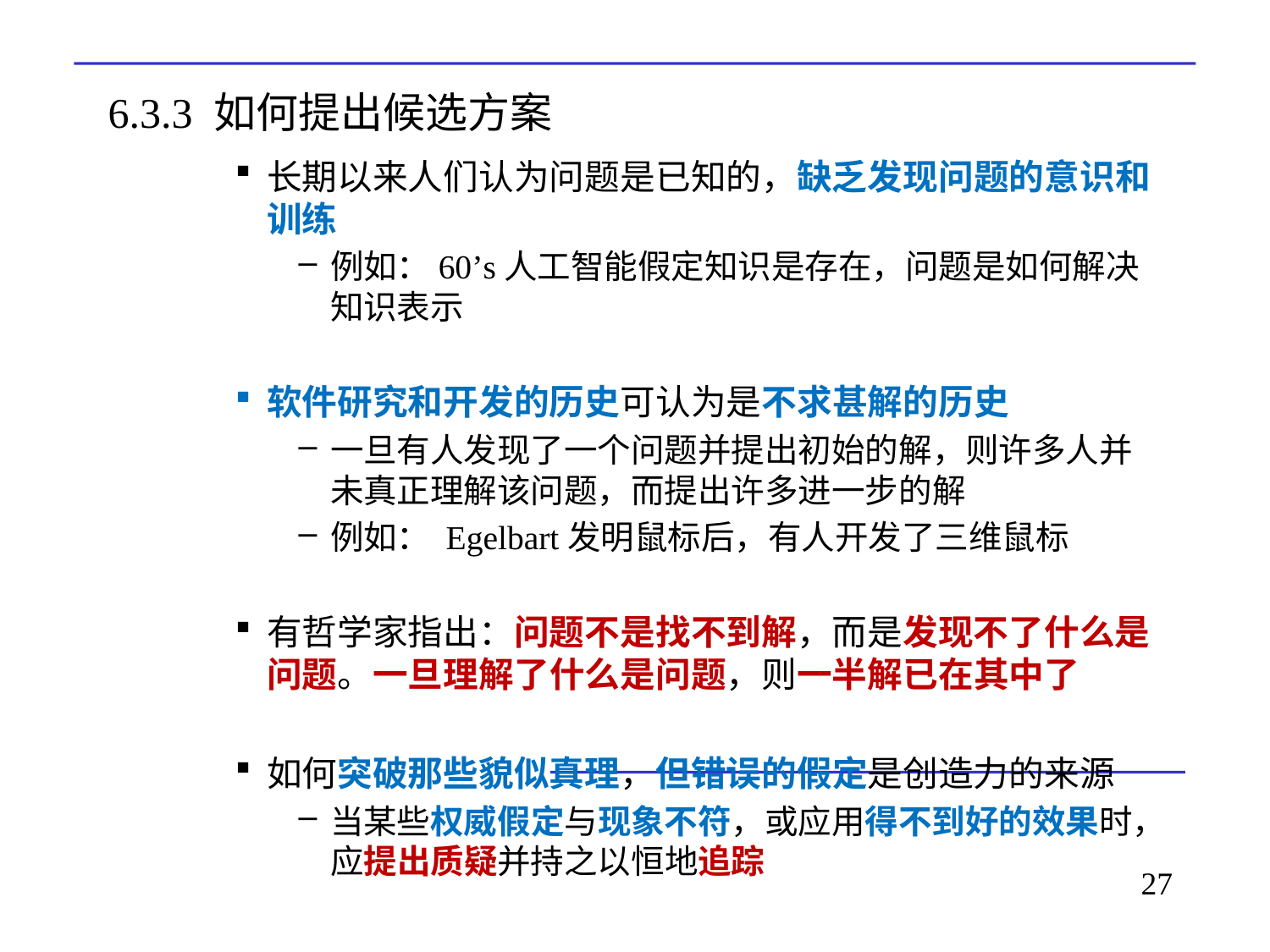

# 6.3.3 如何提出候选方案
长期以来人们认为问题是已知的，缺乏发现问题的意识和训练
例如：60’s人工智能假定知识是存在，问题是如何解决知识表示

软件研究和开发的历史可认为是不求甚解的历史
一旦有人发现了一个问题并提出初始的解，则许多人并未真正理解该问题，而提出许多进一步的解
例如： Egelbart发明鼠标后，有人开发了三维鼠标

有哲学家指出：问题不是找不到解，而是发现不了什么是问题。一旦理解了什么是问题，则一半解已在其中了

如何突破那些貌似真理，但错误的假定是创造力的来源
当某些权威假定与现象不符，或应用得不到好的效果时，应提出质疑并持之以恒地追踪
27